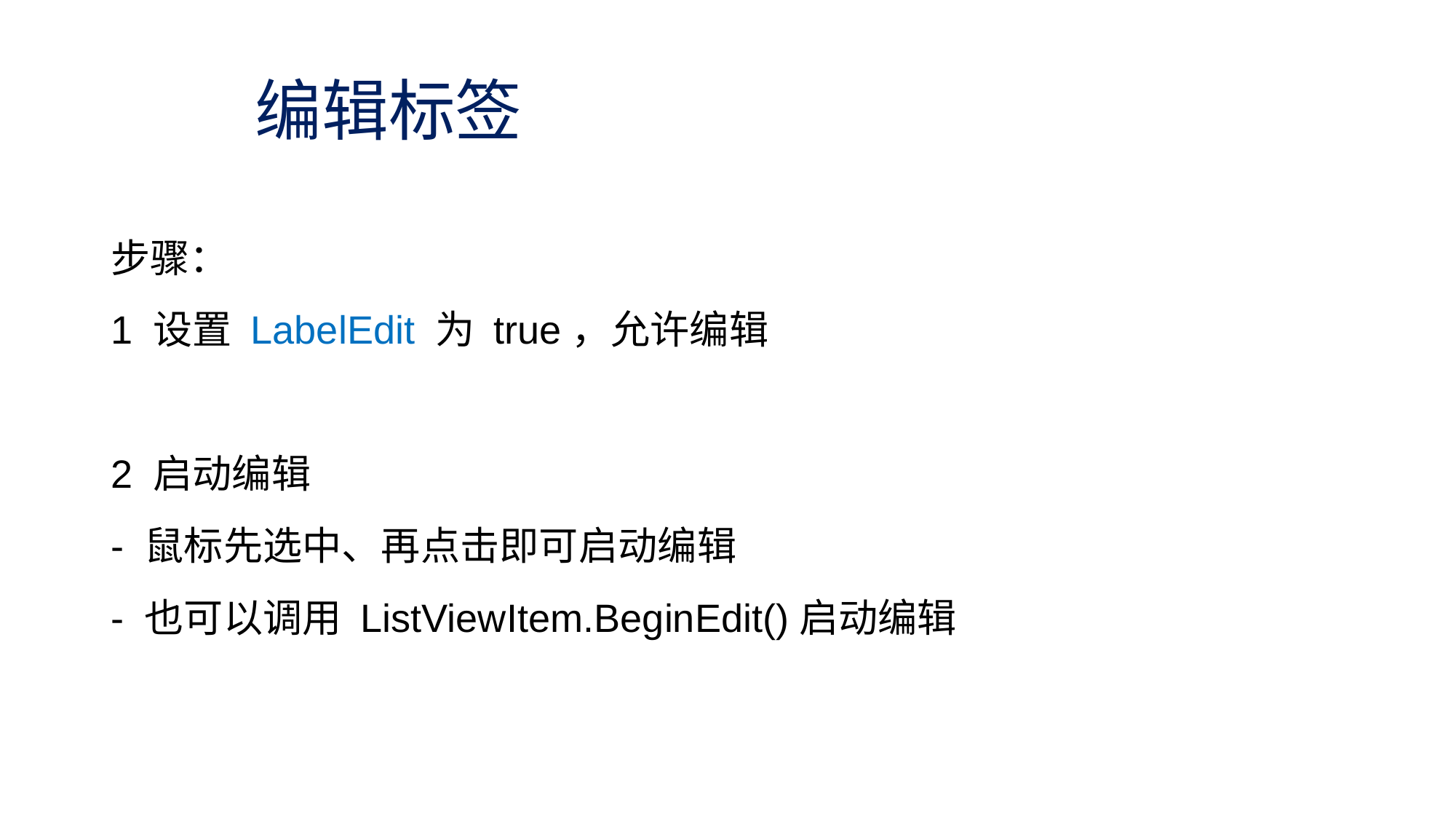

# 编辑标签
步骤：
1 设置 LabelEdit 为 true，允许编辑

2 启动编辑
- 鼠标先选中、再点击即可启动编辑
- 也可以调用 ListViewItem.BeginEdit()启动编辑